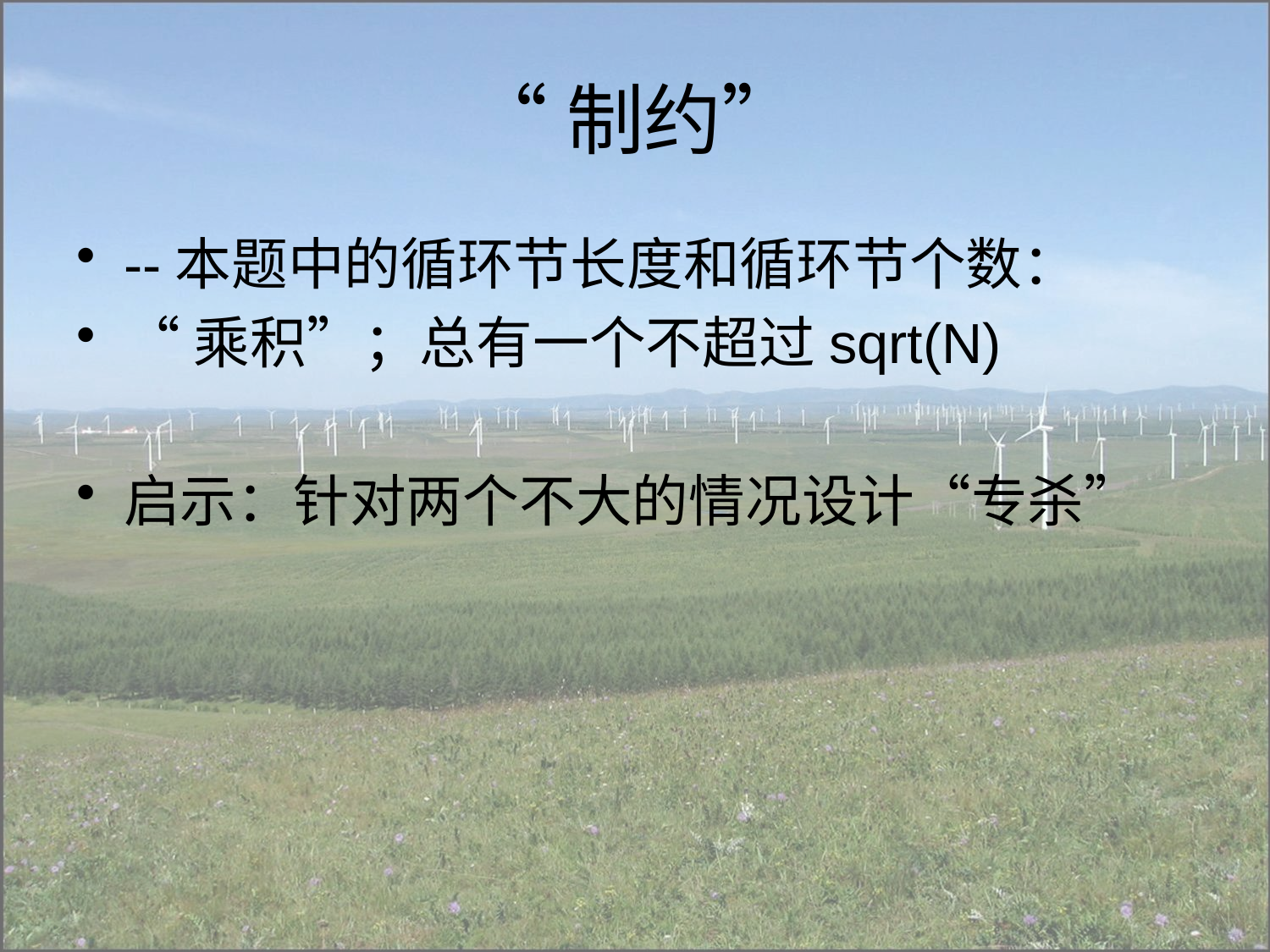

# “制约”
--本题中的循环节长度和循环节个数：
“乘积”；总有一个不超过sqrt(N)

启示：针对两个不大的情况设计“专杀”